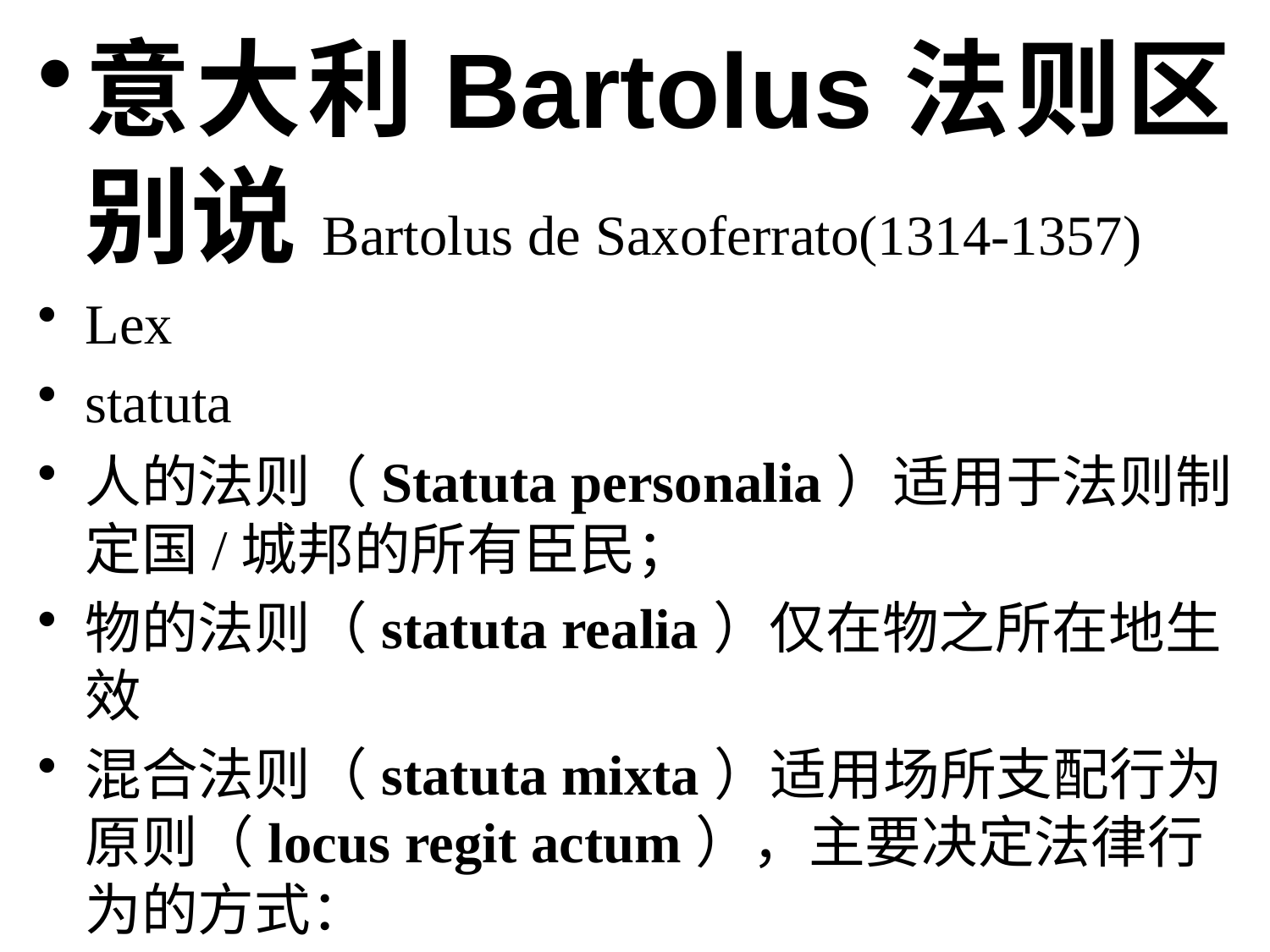

意大利Bartolus法则区别说Bartolus de Saxoferrato(1314-1357)
Lex
statuta
人的法则（Statuta personalia）适用于法则制定国/城邦的所有臣民；
物的法则（statuta realia）仅在物之所在地生效
混合法则（statuta mixta）适用场所支配行为原则（locus regit actum），主要决定法律行为的方式：